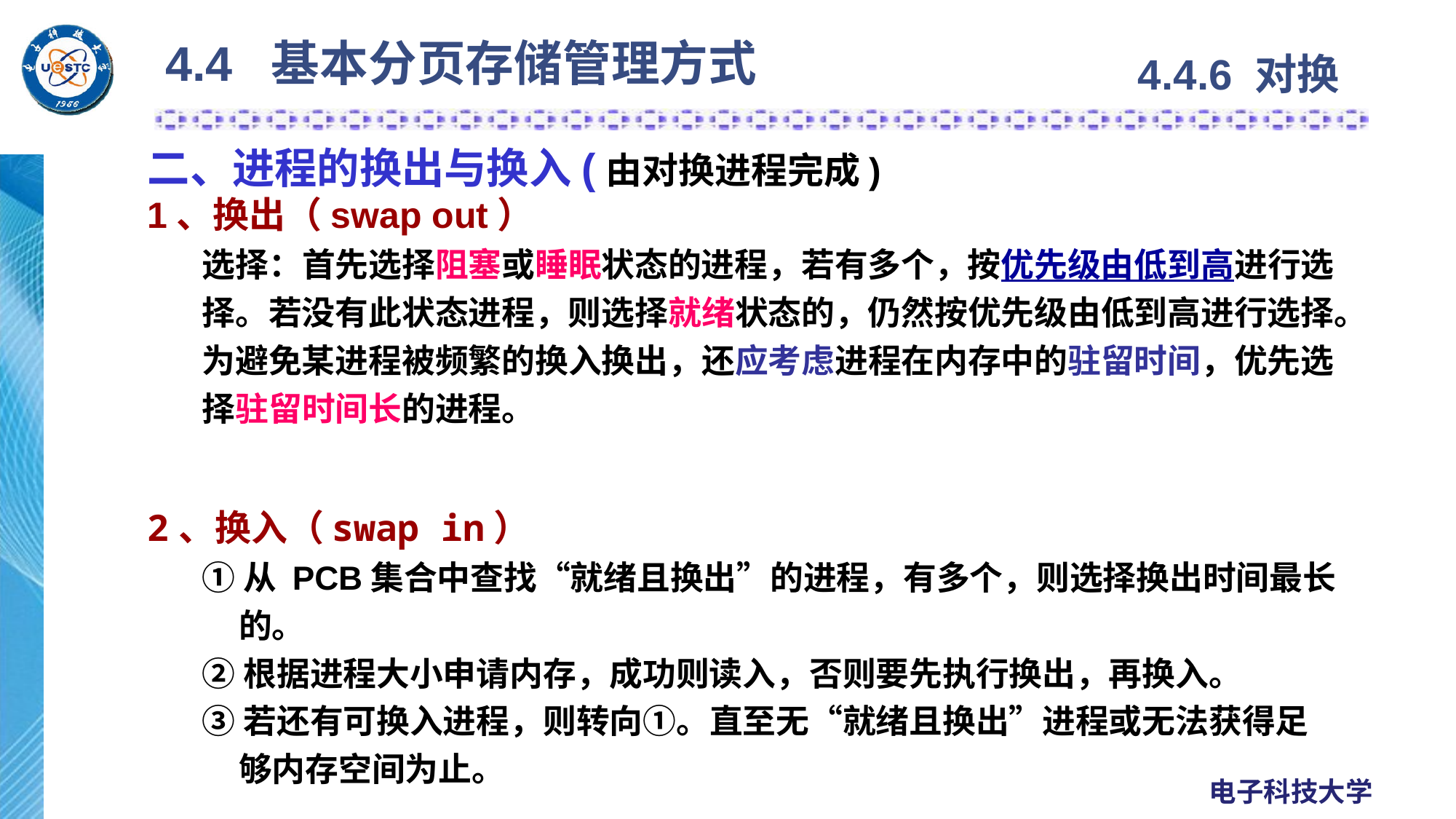

4.4  基本分页存储管理方式
# 4.4.6 对换
二、进程的换出与换入(由对换进程完成)
1、换出（swap out）
选择：首先选择阻塞或睡眠状态的进程，若有多个，按优先级由低到高进行选择。若没有此状态进程，则选择就绪状态的，仍然按优先级由低到高进行选择。
为避免某进程被频繁的换入换出，还应考虑进程在内存中的驻留时间，优先选择驻留时间长的进程。
2、换入（swap in）
①从 PCB集合中查找“就绪且换出”的进程，有多个，则选择换出时间最长的。
②根据进程大小申请内存，成功则读入，否则要先执行换出，再换入。
③若还有可换入进程，则转向①。直至无“就绪且换出”进程或无法获得足够内存空间为止。